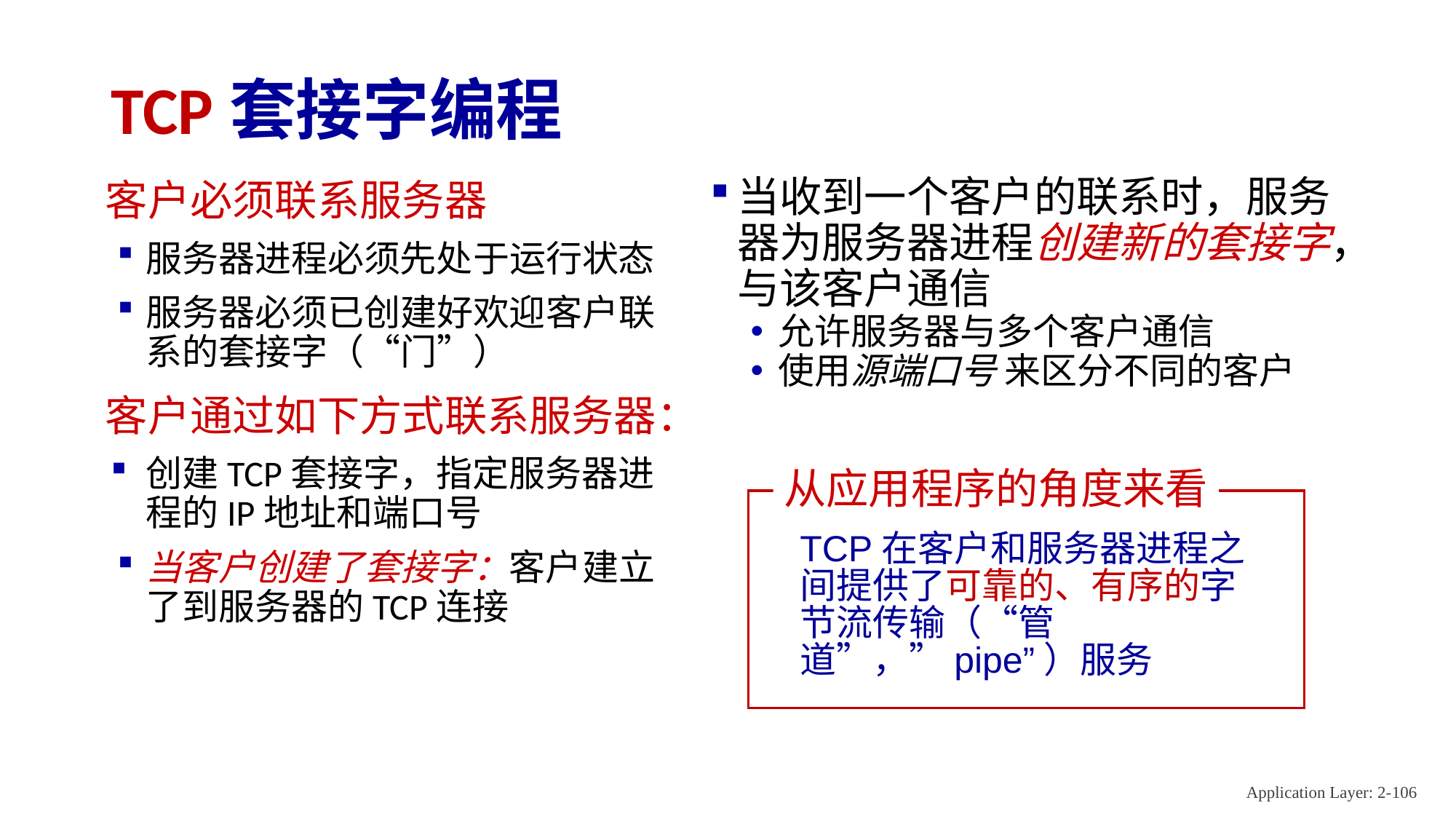

# TCP套接字编程
当收到一个客户的联系时，服务器为服务器进程创建新的套接字，与该客户通信
允许服务器与多个客户通信
使用源端口号 来区分不同的客户
客户必须联系服务器
服务器进程必须先处于运行状态
服务器必须已创建好欢迎客户联系的套接字（“门”）
客户通过如下方式联系服务器：
创建TCP套接字，指定服务器进程的IP地址和端口号
当客户创建了套接字：客户建立了到服务器的TCP连接

从应用程序的角度来看

TCP在客户和服务器进程之间提供了可靠的、有序的字节流传输（“管道”，”pipe”）服务
Application Layer: 2-106